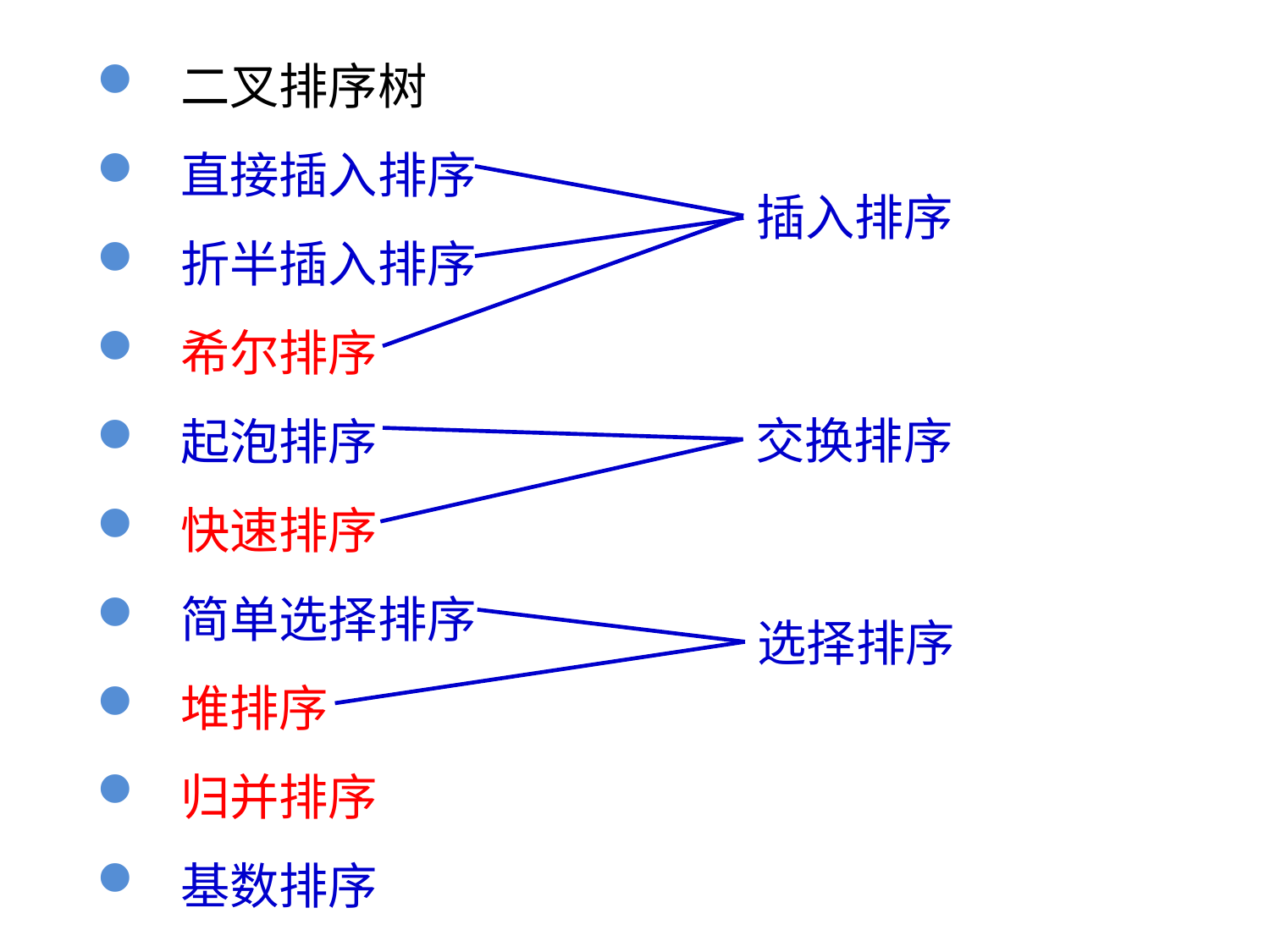

二叉排序树
  直接插入排序
  折半插入排序
  希尔排序
  起泡排序
  快速排序
  简单选择排序
  堆排序
  归并排序
  基数排序

插入排序
交换排序
选择排序